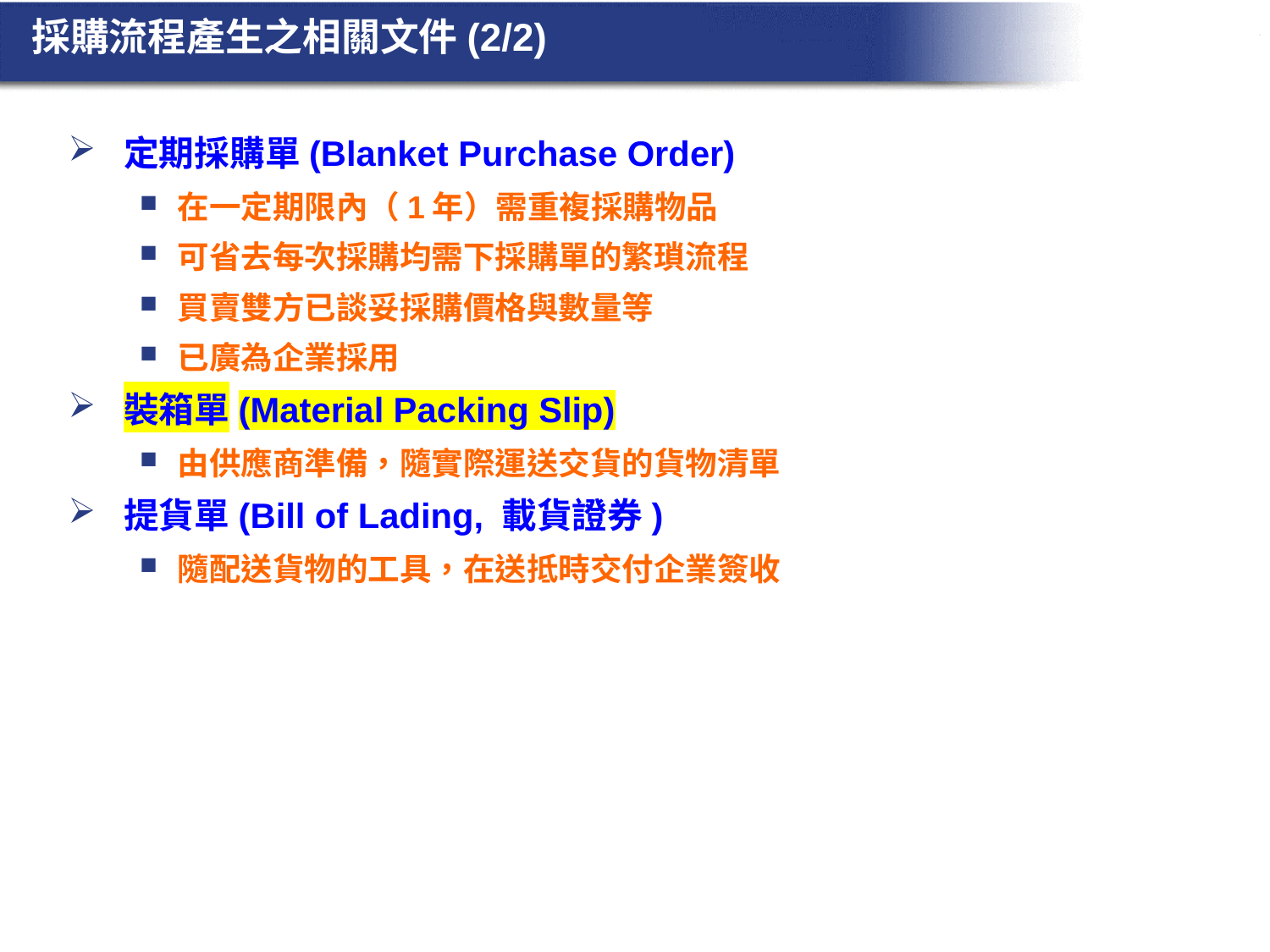

# 採購流程產生之相關文件(2/2)
定期採購單(Blanket Purchase Order)
在一定期限內（1年）需重複採購物品
可省去每次採購均需下採購單的繁瑣流程
買賣雙方已談妥採購價格與數量等
已廣為企業採用
裝箱單(Material Packing Slip)
由供應商準備，隨實際運送交貨的貨物清單
提貨單(Bill of Lading, 載貨證券)
隨配送貨物的工具，在送抵時交付企業簽收